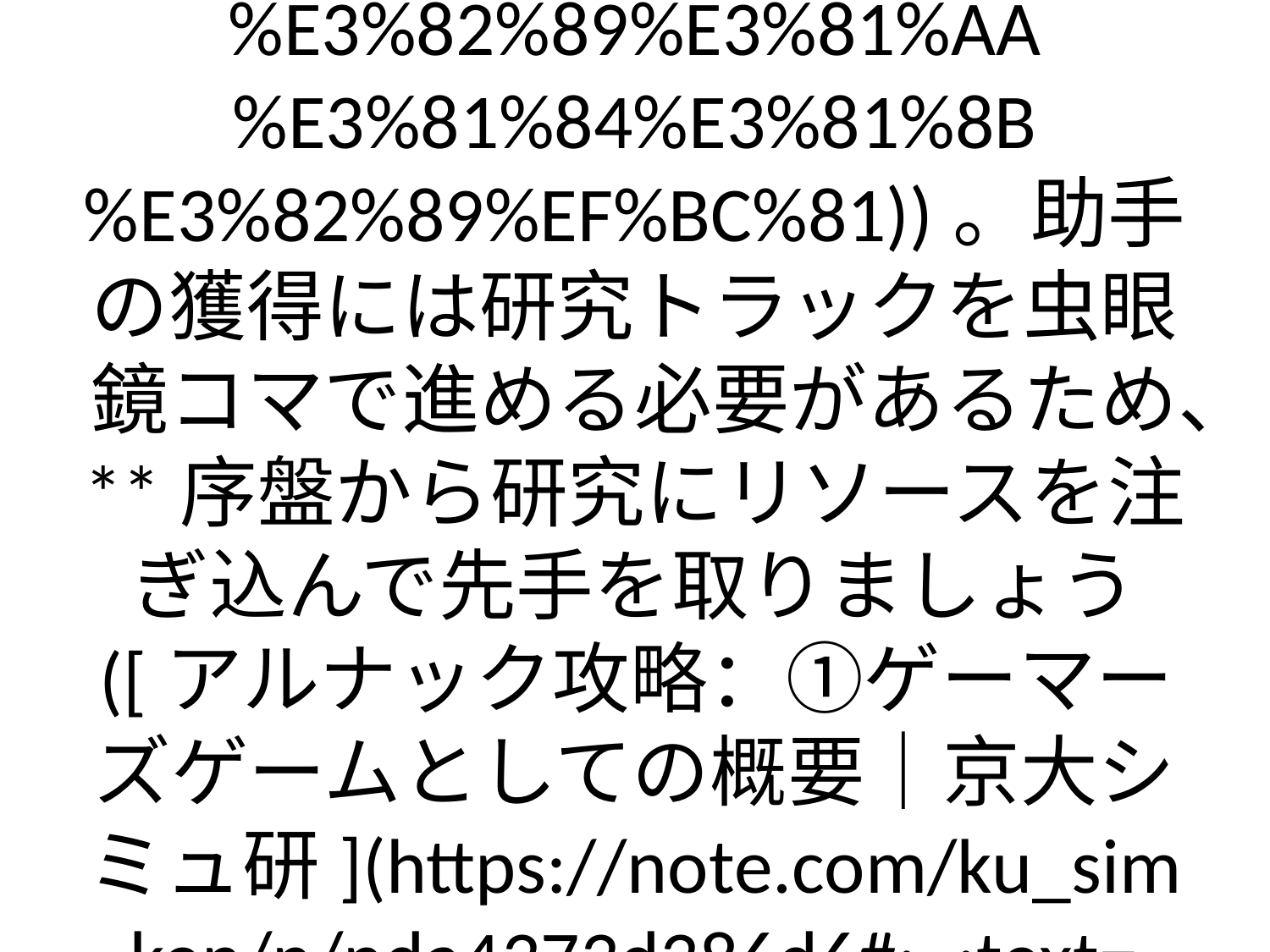

# - **研究トラックの先行と助手の確保:** 序盤はとにかく研究トラックで他プレイヤーより先行し、**2ラウンド終了時点までに助手（アシスタント）2人を獲得**することが最重要目標です ([〖アルナック攻略〗2ラウンド以内で助手2人獲得する方法～序盤が大切 - カズンズンブログ](https://kazunzun.com/wp/arunakku-zyobann#:~:text=%E3%82%A2%E3%83%AB%E3%83%8A%E3%83%83%E3%82%AF%E3%81%A7%E3%81%AF%20%E5%BA%8F%E7%9B%A4%E3%81%A7%E3%81%A4%E3%81%84%E3%81%9F%E5%B7%AE%E3%81%AF%E7%B8%AE%E3%81%BE%E3%82%8A%E3%81%BE%E3%81%9B%E3%82%93%EF%BC%81)) ([〖アルナック攻略〗目指せ脱初心者！鳥面で80点を安定して取る方法！ - カズンズンブログ](https://kazunzun.com/wp/arunakku-kihonsenryaku#:~:text=80%E7%82%B9%E5%8F%96%E3%82%8B%E3%81%AB%E3%81%AF%E7%A0%94%E7%A9%B6%E3%83%88%E3%83%A9%E3%83%83%E3%82%AF%E3%81%8C%E5%BF%85%E9%A0%88%E3%80%82%202%E3%83%A9%E3%82%A6%E3%83%B3%E3%83%89%E4%BB%A5%E5%86%85%E3%81%A7%E5%8A%A9%E6%89%8B%E3%82%922%E4%BA%BA%E7%8D%B2%E5%BE%97%E3%80%82))。助手は毎ラウンド追加のリソース供給源となり、中盤以降の行動数を大きく伸ばします。実際、**助手2人の効果で得られる資源はキャンプ地1回分ほどにも相当する**ため、早期に揃えないと資源生産で後れを取ります ([〖アルナック攻略〗目指せ脱初心者！鳥面で80点を安定して取る方法！ - カズンズンブログ](https://kazunzun.com/wp/arunakku-kihonsenryaku#:~:text=%E3%81%9D%E3%82%8C%E3%81%AF%E2%80%A6%20%E5%8A%A9%E6%89%8B%E3%81%8C%E5%8F%96%E3%82%8C%E3%81%AA%E3%81%84%E3%81%A8%20%E7%94%9F%E7%94%A3%E5%8A%9B%E3%81%8C%E4%B8%8A%E3%81%8C%E3%82%89%E3%81%AA%E3%81%84%E3%81%8B%E3%82%89%EF%BC%81))。助手の獲得には研究トラックを虫眼鏡コマで進める必要があるため、**序盤から研究にリソースを注ぎ込んで先手を取りましょう ([アルナック攻略：①ゲーマーズゲームとしての概要｜京大シミュ研](https://note.com/ku_simken/n/nda4373d386d6#:~:text=%E3%81%9D%E3%81%AE%E4%B8%80%E7%95%AA%E3%81%AE%E8%A6%81%E5%9B%A0%E3%81%AF%E3%80%81%E8%A6%81%E7%B4%A0%E3%81%8C%E5%A4%9A%E3%81%84%E3%82%8F%E3%82%8A%E3%81%AB%E6%88%A6%E7%95%A5%E3%81%8C%E5%B0%91%E3%81%AA%E3%81%84%E3%81%93%E3%81%A8%E3%81%AB%E3%81%82%E3%82%8A%E3%81%BE%E3%81%99%E3%80%82%E3%81%B6%E3%81%A3%E3%81%A1%E3%82%83%E3%81%91%E3%80%81%E3%81%93%E3%81%AE%E3%82%B2%E3%83%BC%E3%83%A0%E3%81%AE%E6%88%A6%E7%95%A5%E3%81%AF%E4%B8%80%E3%81%A4%E3%81%A7%E3%81%99%E3%80%82%E7%A0%94%E7%A9%B6%E3%83%88%E3%83%A9%E3%83%83%E3%82%AF%E3%81%A7%E7%9B%B8%E6%89%8B%E3%82%88%E3%82%8A%E5%85%88%E8%A1%8C%E3%81%99%E3%82%8B%E3%80%82%E3%81%9D%E3%82%8C%E3%81%A0%E3%81%91%E3%81%A7%E3%81%99%E3%80%82)) ([〖アルナック攻略〗2ラウンド以内で助手2人獲得する方法～序盤が大切 - カズンズンブログ](https://kazunzun.com/wp/arunakku-zyobann#:~:text=%E8%B3%87%E6%BA%90%E3%81%8C%E6%89%8B%E3%81%AB%E5%85%A5%E3%82%8A%E3%81%AB%E3%81%8F%E3%81%84%E5%BA%8F%E7%9B%A4%E3%81%A7%E3%81%AF%E3%80%81%20%E5%85%88%E8%A1%8C%E3%83%9C%E3%83%BC%E3%83%8A%E3%82%B9%E3%82%82%E5%A4%A7%E5%88%87%E3%80%82))**。特に1人目の助手は最速で確保し、可能ならラウンド2までに2人目も取りたいところです。